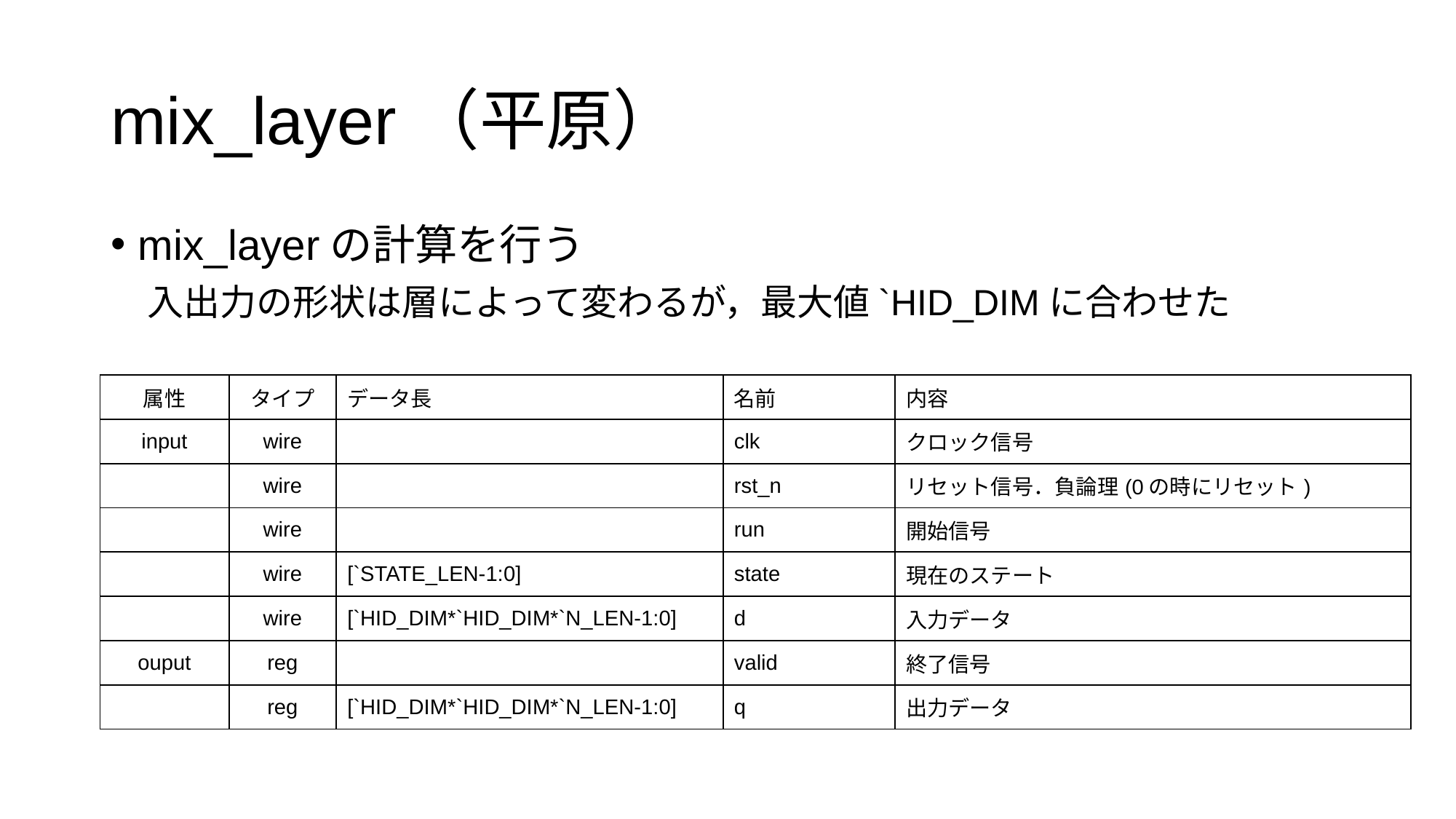

# mix_layer（平原）
mix_layerの計算を行う
　入出力の形状は層によって変わるが，最大値`HID_DIMに合わせた
| 属性 | タイプ | データ長 | 名前 | 内容 |
| --- | --- | --- | --- | --- |
| input | wire |  | clk | クロック信号 |
|  | wire |  | rst\_n | リセット信号．負論理(0の時にリセット) |
|  | wire |  | run | 開始信号 |
|  | wire | [`STATE\_LEN-1:0] | state | 現在のステート |
|  | wire | [`HID\_DIM\*`HID\_DIM\*`N\_LEN-1:0] | d | 入力データ |
| ouput | reg |  | valid | 終了信号 |
|  | reg | [`HID\_DIM\*`HID\_DIM\*`N\_LEN-1:0] | q | 出力データ |